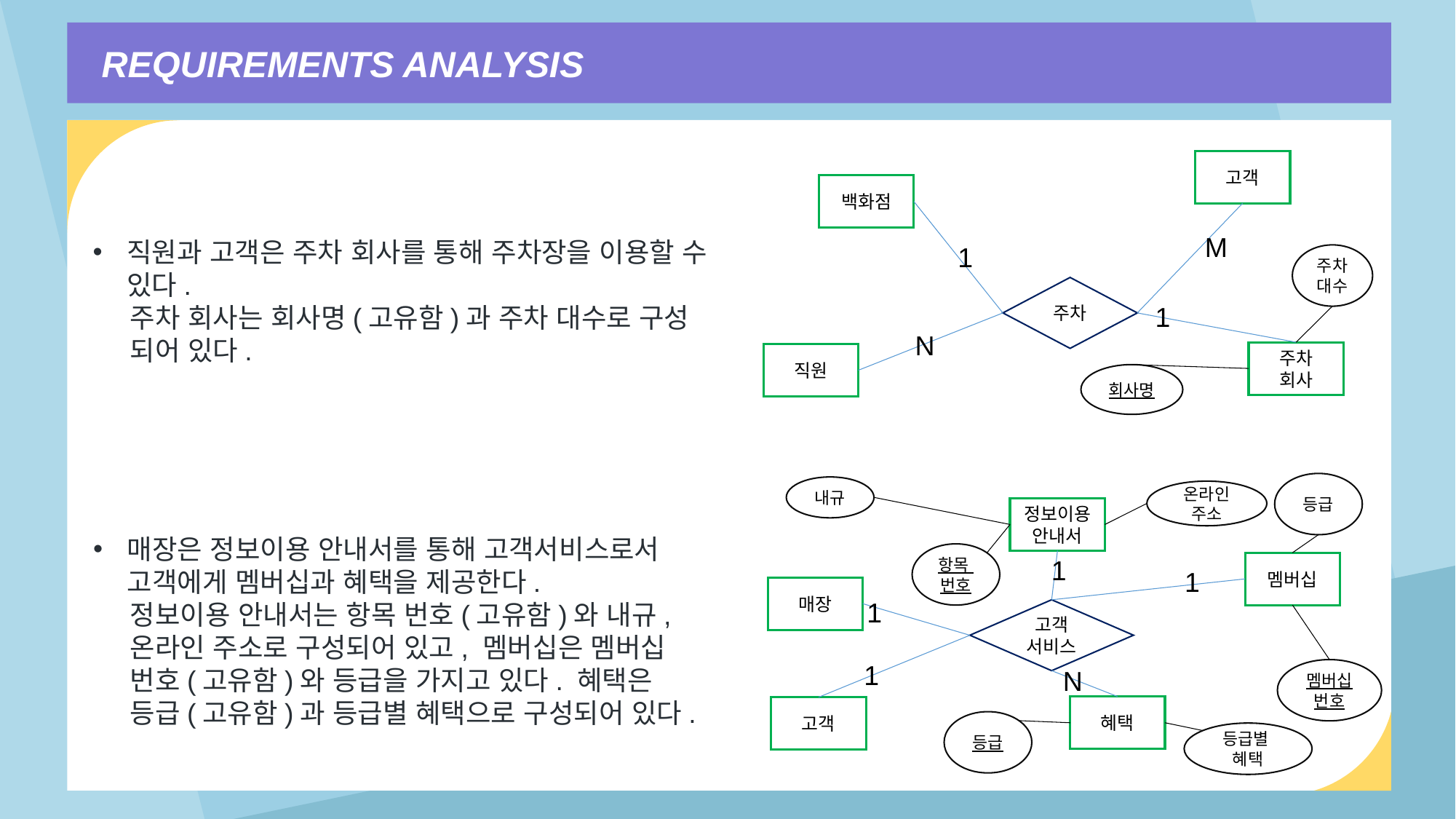

REQUIREMENTS ANALYSIS

고객
백화점
M
직원과 고객은 주차 회사를 통해 주차장을 이용할 수 있다.
    주차 회사는 회사명(고유함)과 주차 대수로 구성
    되어 있다.
1
주차 대수
주차
1
N
주차
회사
직원
회사명
등급
내규
온라인 주소
정보이용안내서
매장은 정보이용 안내서를 통해 고객서비스로서 고객에게 멤버십과 혜택을 제공한다.
    정보이용 안내서는 항목 번호(고유함)와 내규,
    온라인 주소로 구성되어 있고, 멤버십은 멤버십
    번호(고유함)와 등급을 가지고 있다. 혜택은
    등급(고유함)과 등급별 혜택으로 구성되어 있다.
항목
번호
1
멤버십
1

매장
1
고객
서비스
1
N
멤버십 번호
혜택
고객
등급
등급별
혜택